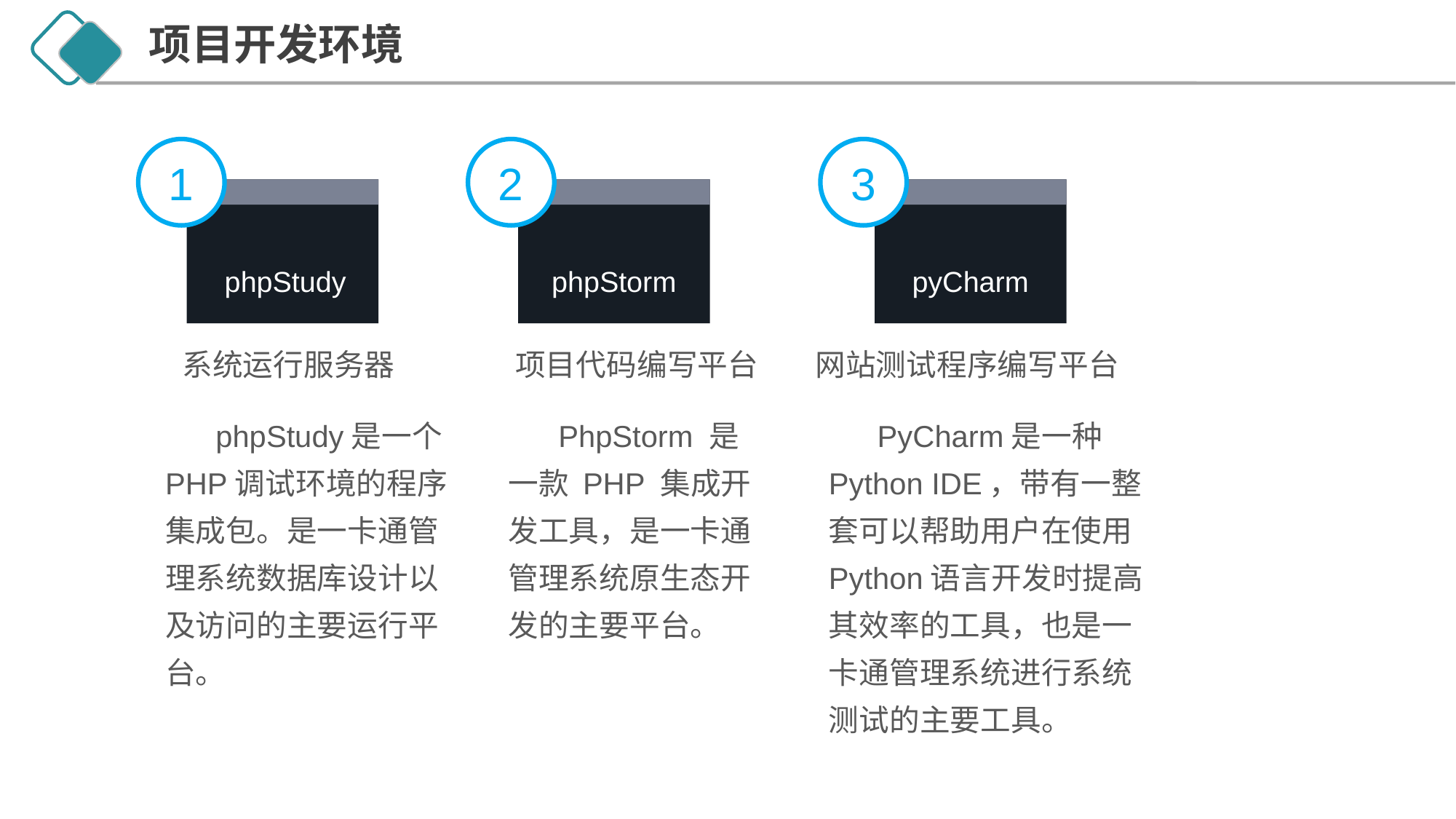

项目开发环境
1
2
3

phpStudy
pyCharm
phpStorm
系统运行服务器
项目代码编写平台
网站测试程序编写平台
      phpStudy是一个PHP调试环境的程序集成包。是一卡通管理系统数据库设计以及访问的主要运行平台。
      PhpStorm 是 一款 PHP 集成开发工具，是一卡通管理系统原生态开发的主要平台。
      PyCharm是一种Python IDE，带有一整套可以帮助用户在使用Python语言开发时提高其效率的工具，也是一卡通管理系统进行系统测试的主要工具。